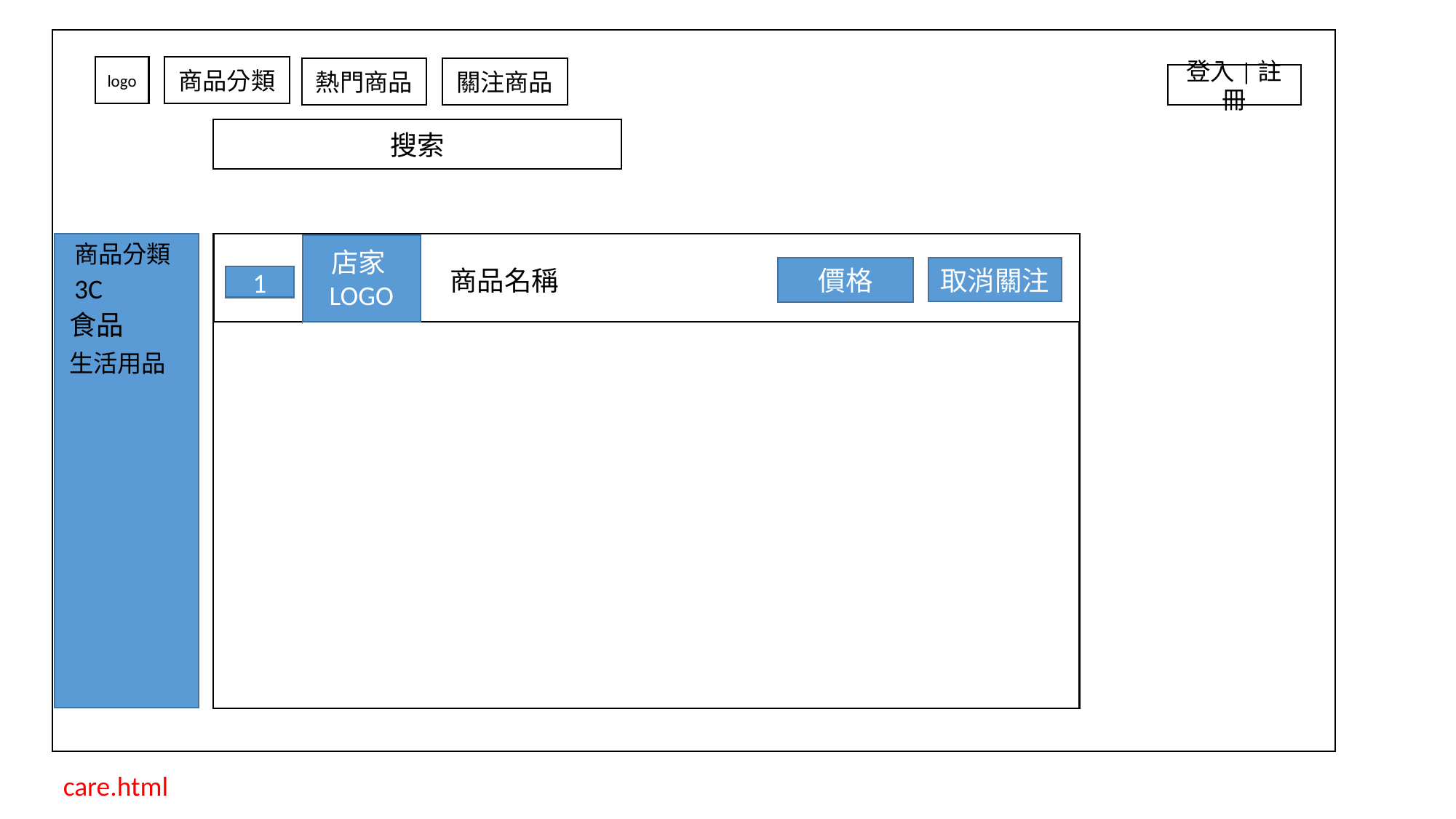

logo
商品分類
熱門商品
關注商品
登入|註冊
搜索

商品分類

店家LOGO
商品名稱
價格
取消關注
1
3C
食品
生活用品
care.html